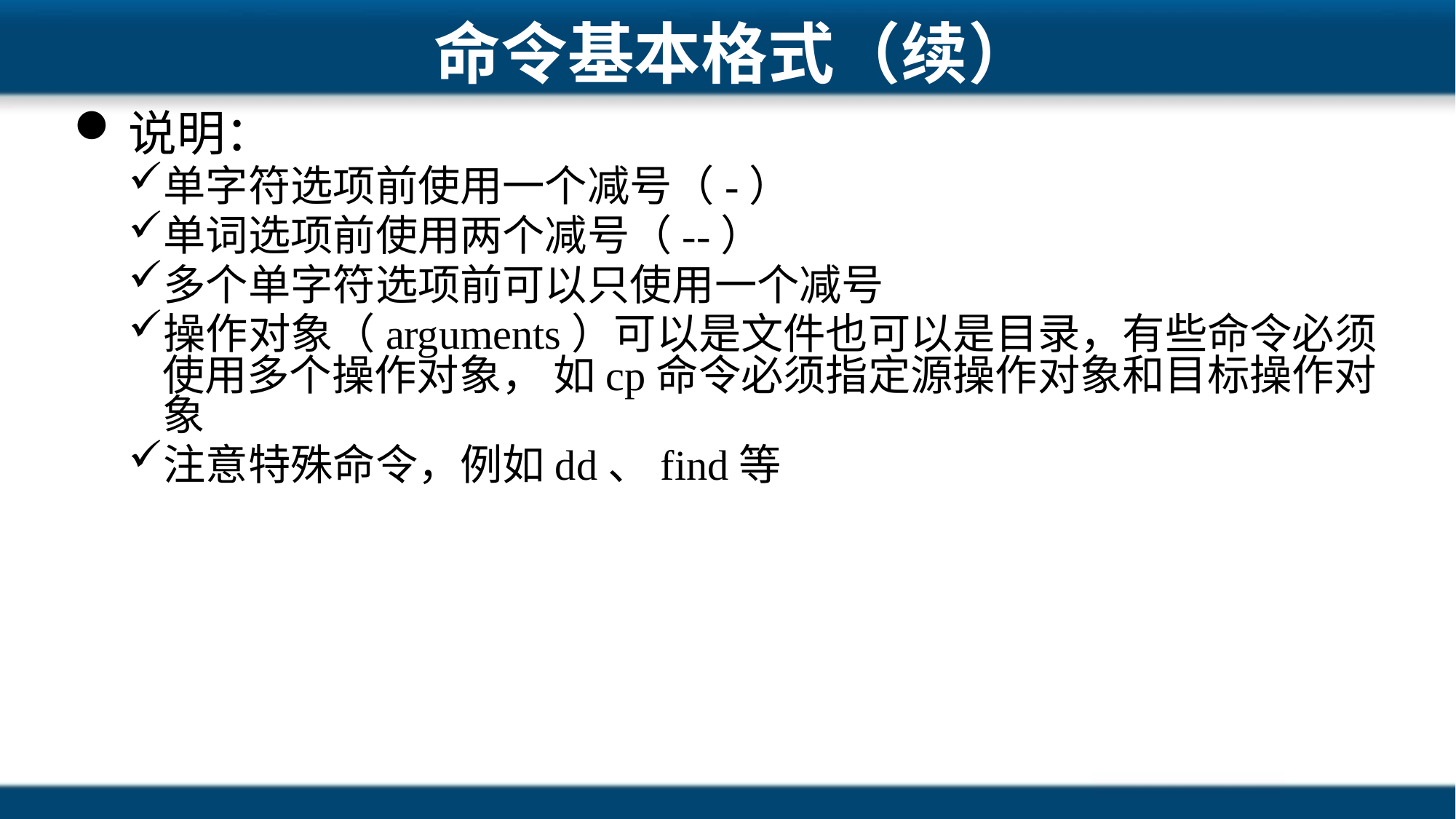

# 命令基本格式（续）
说明：
单字符选项前使用一个减号（-）
单词选项前使用两个减号（--）
多个单字符选项前可以只使用一个减号
操作对象（arguments）可以是文件也可以是目录，有些命令必须使用多个操作对象， 如cp命令必须指定源操作对象和目标操作对象
注意特殊命令，例如dd、find等